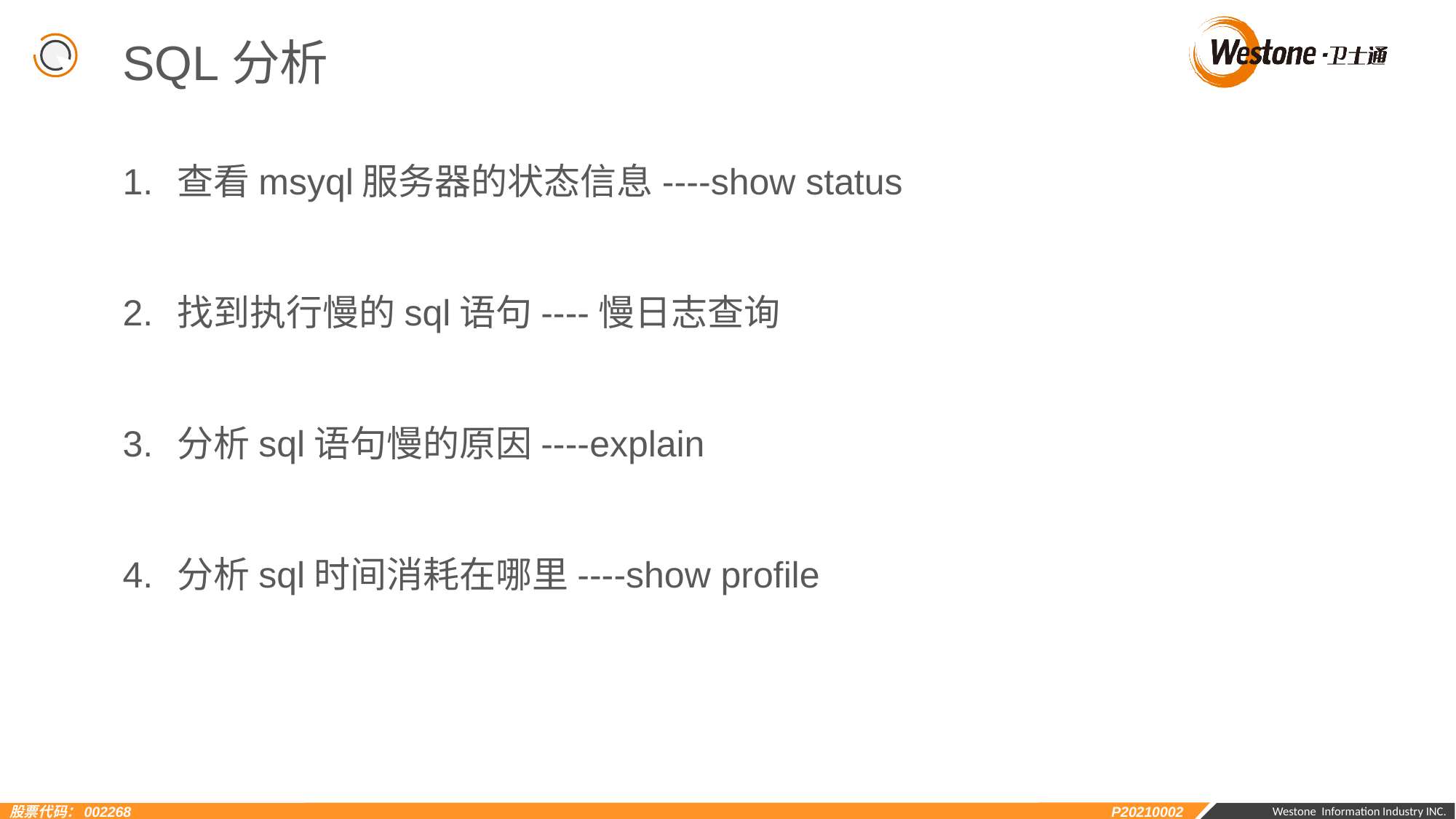

SQL分析
查看msyql服务器的状态信息----show status

找到执行慢的sql语句----慢日志查询

分析sql语句慢的原因----explain

分析sql时间消耗在哪里----show profile